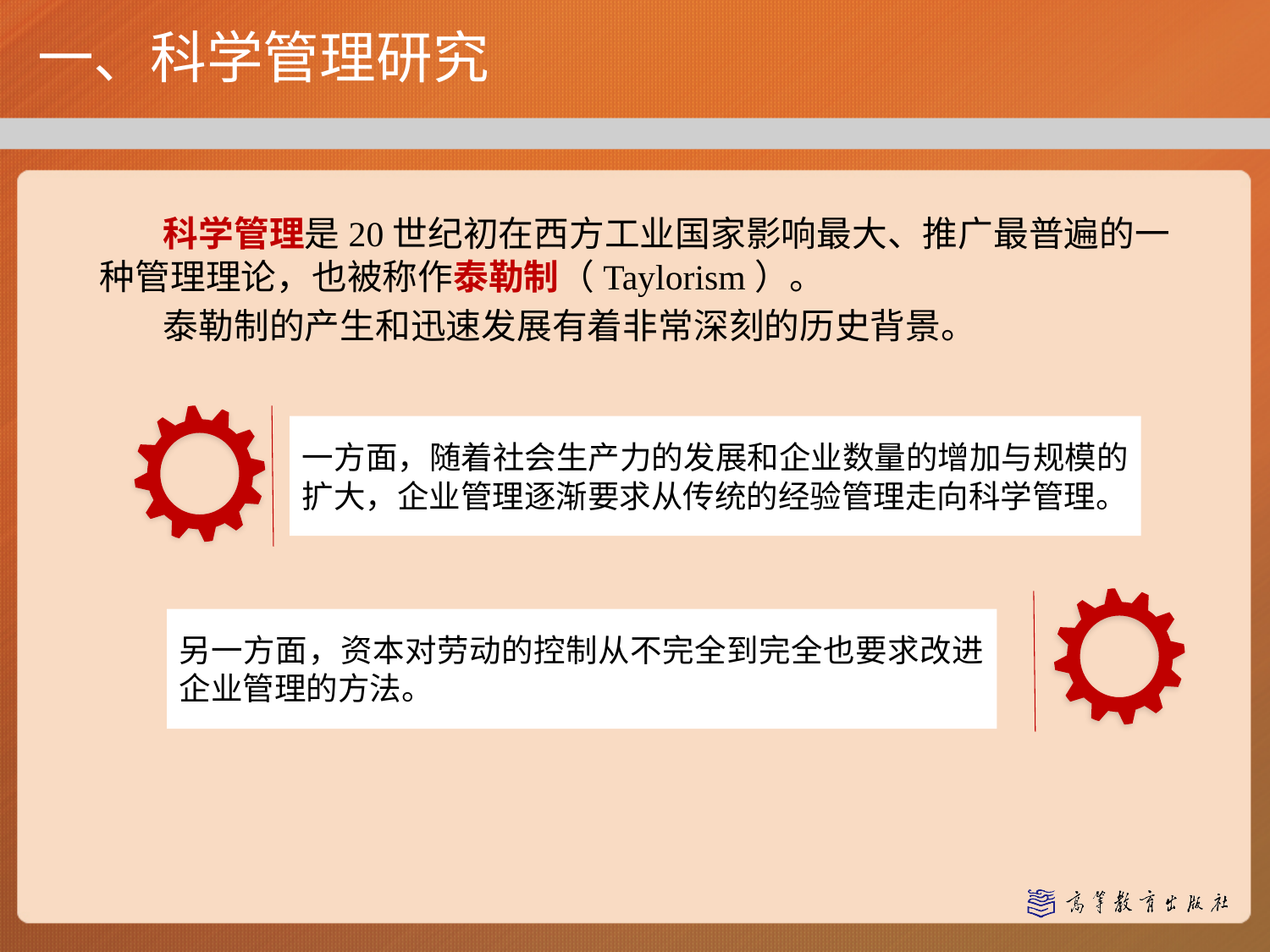

# 一、科学管理研究
科学管理是20世纪初在西方工业国家影响最大、推广最普遍的一种管理理论，也被称作泰勒制（Taylorism）。
泰勒制的产生和迅速发展有着非常深刻的历史背景。

一方面，随着社会生产力的发展和企业数量的增加与规模的扩大，企业管理逐渐要求从传统的经验管理走向科学管理。

另一方面，资本对劳动的控制从不完全到完全也要求改进企业管理的方法。